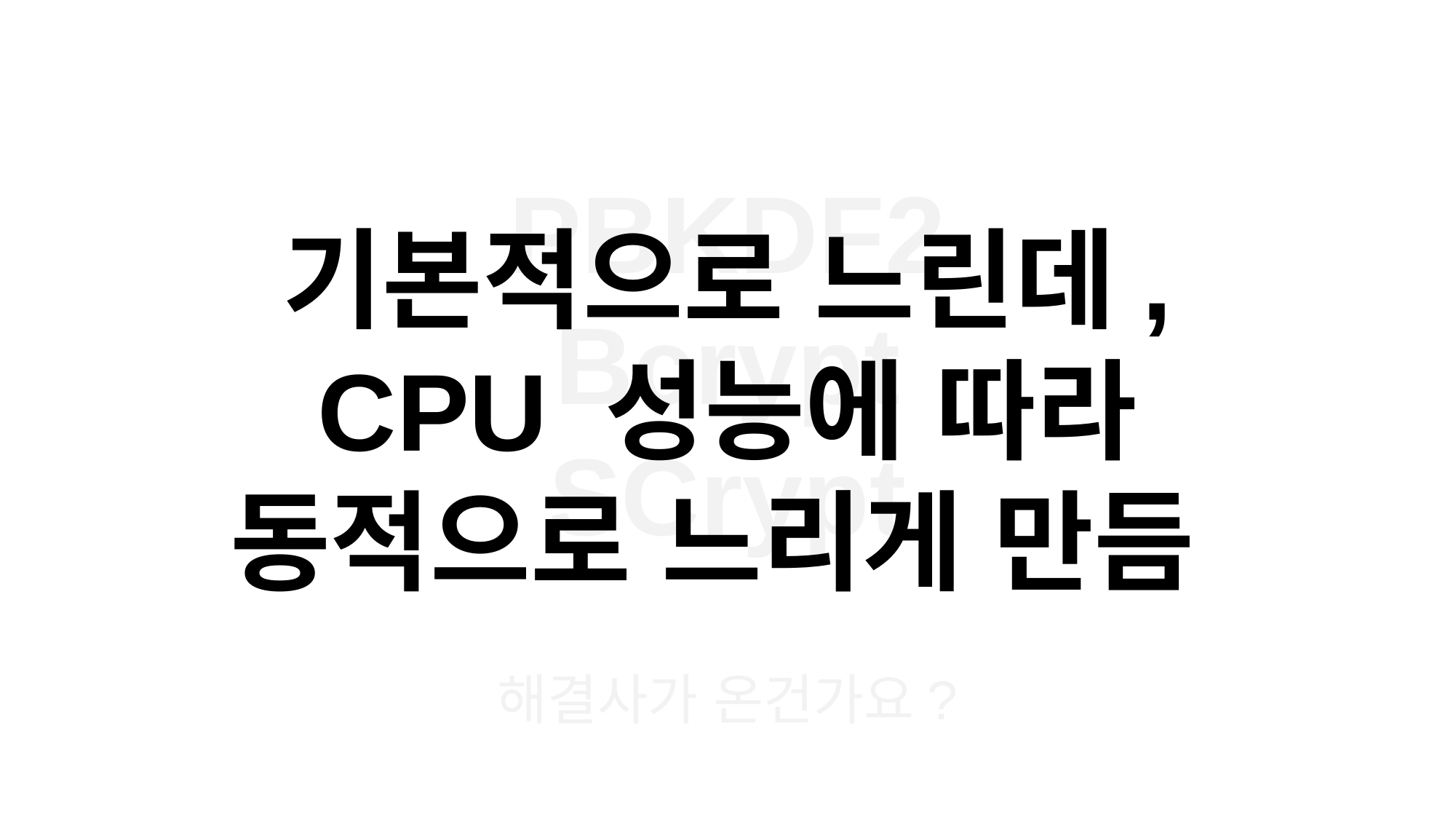

PBKDF2
Bcrypt
SCrypt
기본적으로 느린데,
CPU 성능에 따라 동적으로 느리게 만듬
해결사가 온건가요?